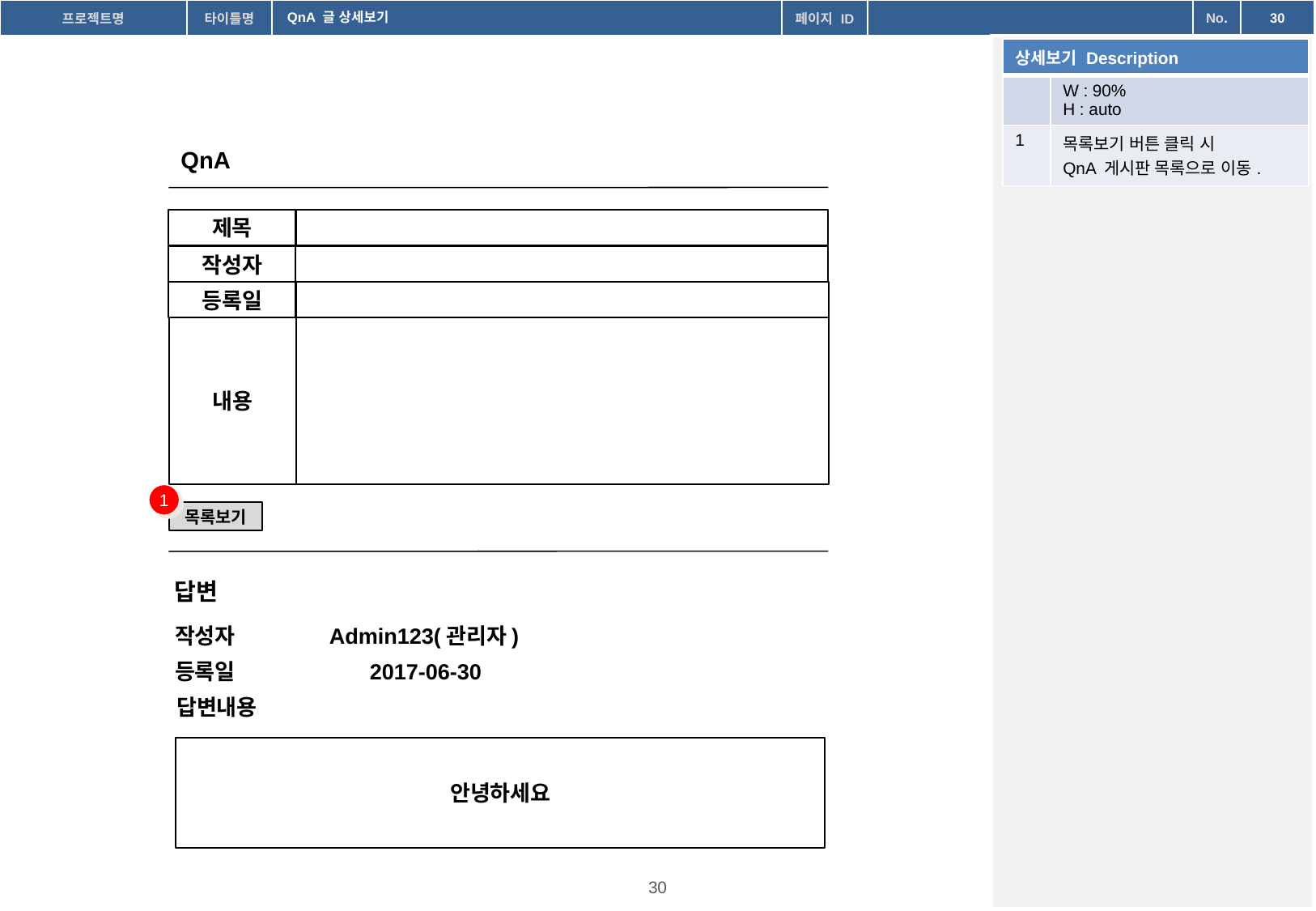

QnA 글 상세보기

| 상세보기 Description |  |
| --- | --- |
|  | W : 90% H : auto |
| 1 | 목록보기 버튼 클릭 시 QnA 게시판 목록으로 이동. |
QnA
제목

작성자

등록일

내용

1
목록보기
답변
작성자
Admin123(관리자)
등록일
2017-06-30
답변내용
안녕하세요